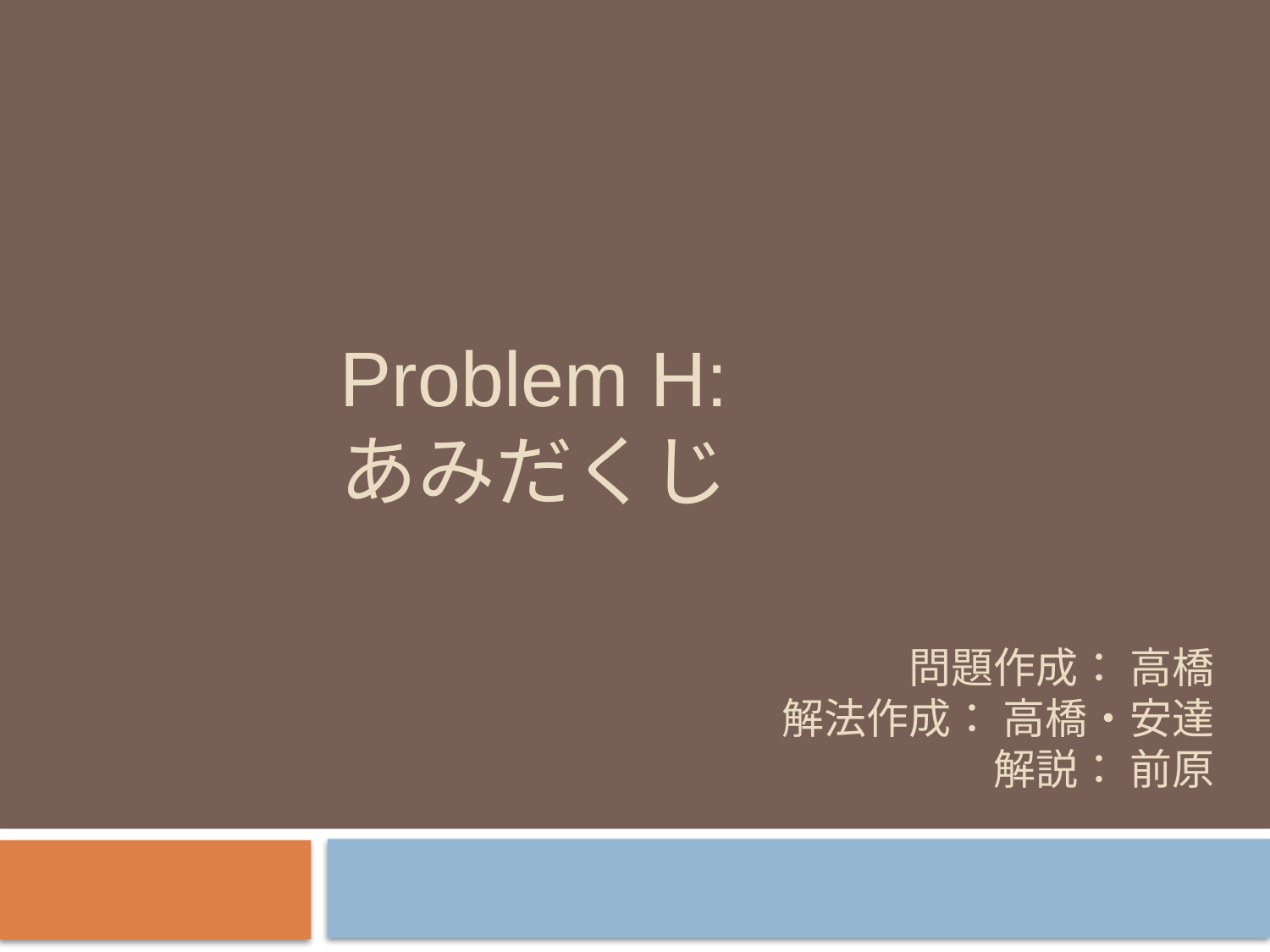

# Problem H: あみだくじ
問題作成： 高橋
解法作成： 高橋・安達
解説： 前原